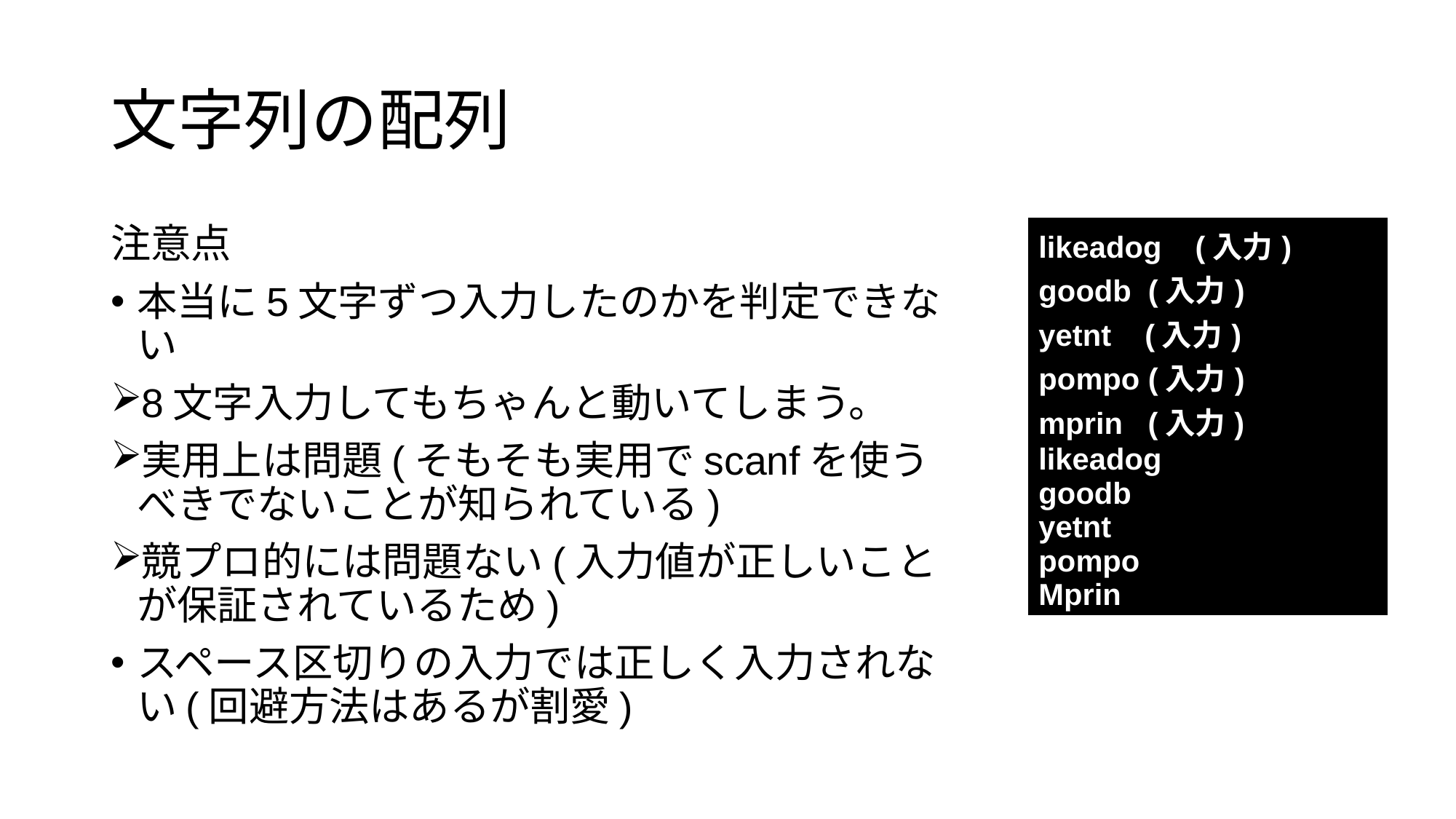

# 文字列の配列
| likeadog (入力) goodb (入力) yetnt (入力) pompo (入力) mprin (入力) likeadog goodb yetnt pompo Mprin |
| --- |
注意点
本当に5文字ずつ入力したのかを判定できない
8文字入力してもちゃんと動いてしまう。
実用上は問題(そもそも実用でscanfを使うべきでないことが知られている)
競プロ的には問題ない(入力値が正しいことが保証されているため)
スペース区切りの入力では正しく入力されない(回避方法はあるが割愛)